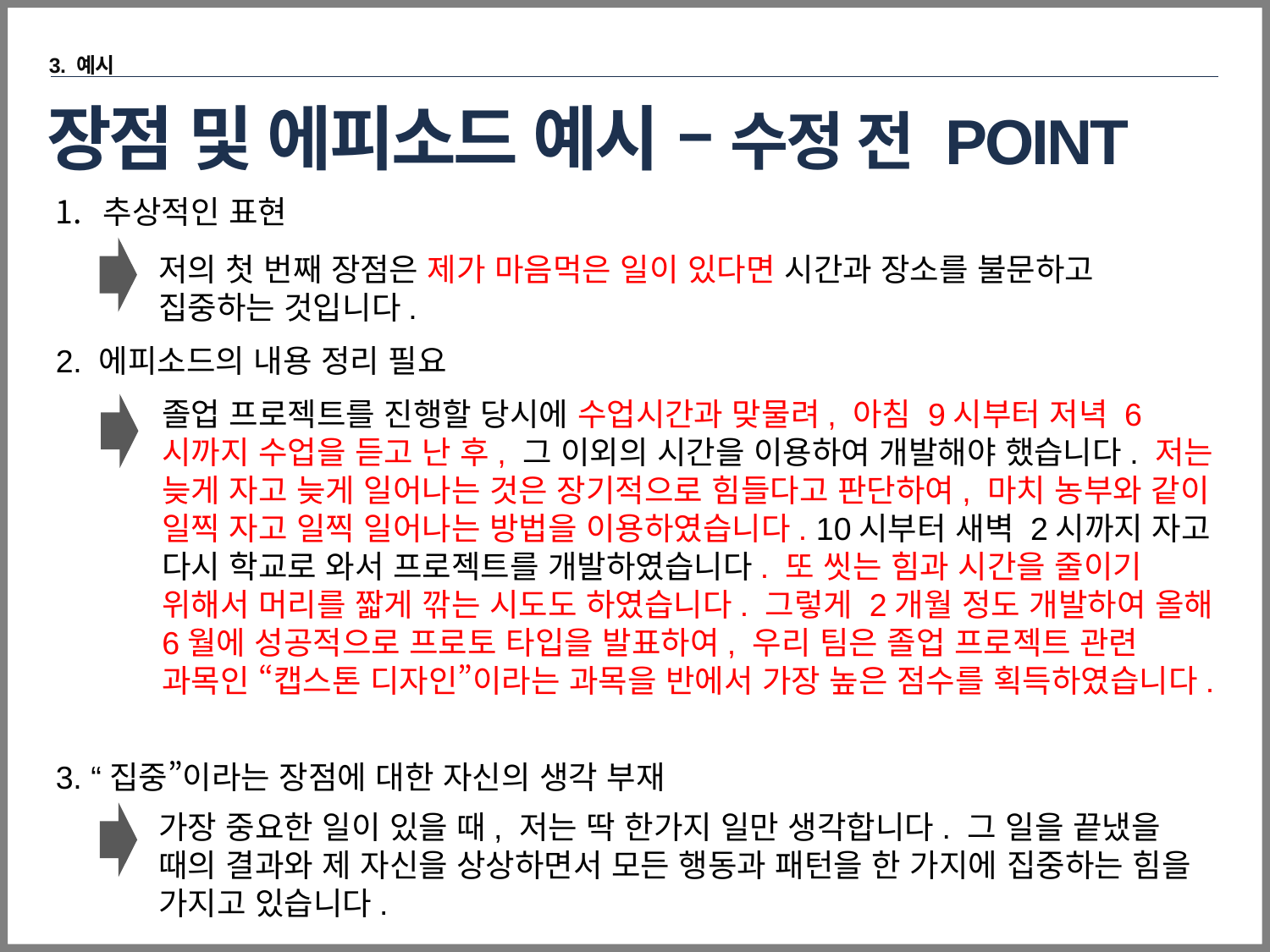

3. 예시
# 장점 및 에피소드 예시 – 수정 전 POINT
추상적인 표현

저의 첫 번째 장점은 제가 마음먹은 일이 있다면 시간과 장소를 불문하고 집중하는 것입니다.
2. 에피소드의 내용 정리 필요
졸업 프로젝트를 진행할 당시에 수업시간과 맞물려, 아침 9시부터 저녁 6시까지 수업을 듣고 난 후, 그 이외의 시간을 이용하여 개발해야 했습니다. 저는 늦게 자고 늦게 일어나는 것은 장기적으로 힘들다고 판단하여, 마치 농부와 같이 일찍 자고 일찍 일어나는 방법을 이용하였습니다. 10시부터 새벽 2시까지 자고 다시 학교로 와서 프로젝트를 개발하였습니다. 또 씻는 힘과 시간을 줄이기 위해서 머리를 짧게 깎는 시도도 하였습니다. 그렇게 2개월 정도 개발하여 올해 6월에 성공적으로 프로토 타입을 발표하여, 우리 팀은 졸업 프로젝트 관련 과목인 “캡스톤 디자인”이라는 과목을 반에서 가장 높은 점수를 획득하였습니다.

3. “집중”이라는 장점에 대한 자신의 생각 부재
가장 중요한 일이 있을 때, 저는 딱 한가지 일만 생각합니다. 그 일을 끝냈을 때의 결과와 제 자신을 상상하면서 모든 행동과 패턴을 한 가지에 집중하는 힘을 가지고 있습니다.